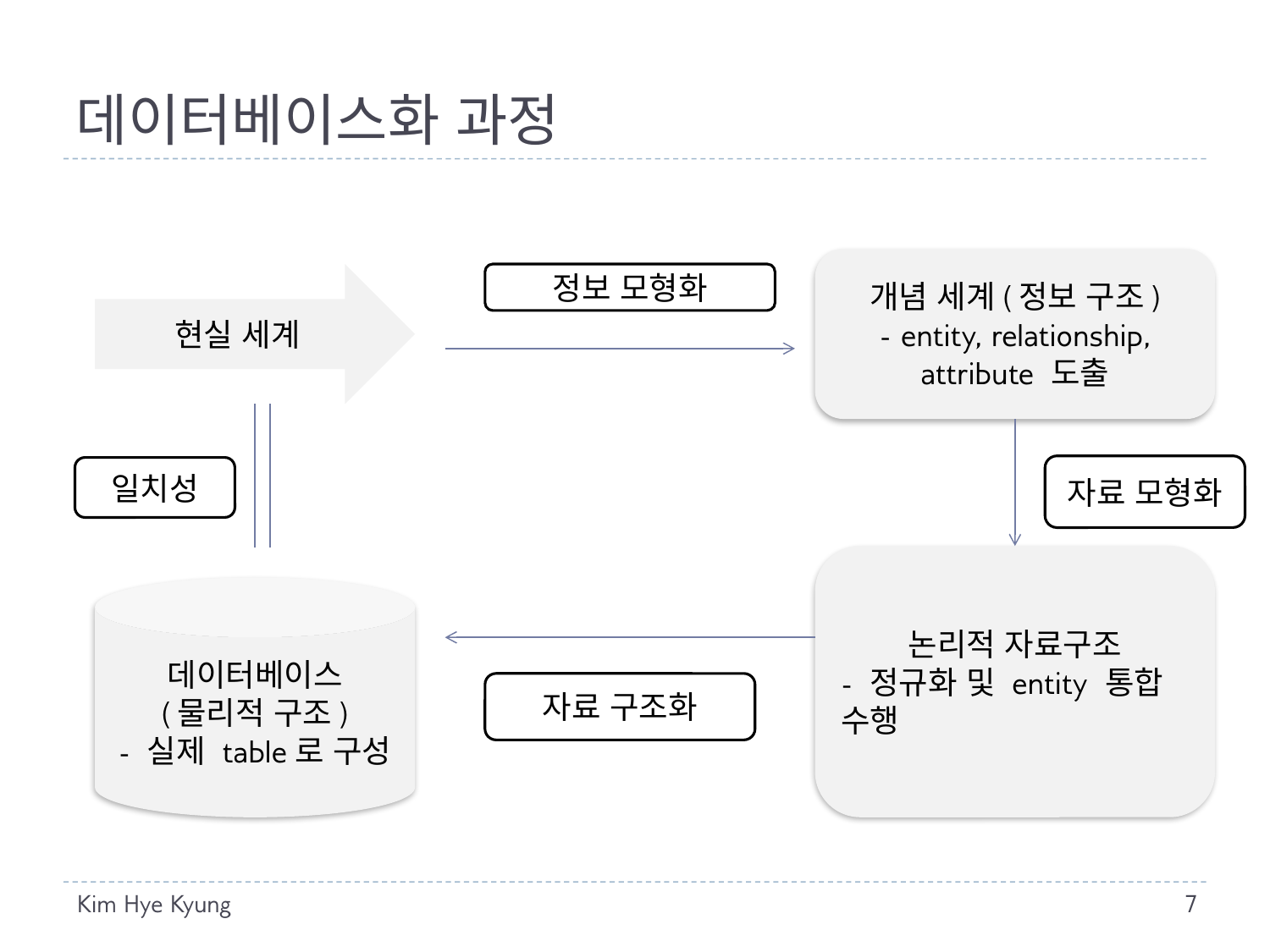

# 데이터베이스화 과정
개념 세계(정보 구조)
- entity, relationship, attribute 도출
현실 세계
정보 모형화
자료 모형화
일치성
논리적 자료구조
- 정규화 및 entity 통합 수행
데이터베이스
(물리적 구조)
- 실제 table로 구성
자료 구조화
          7